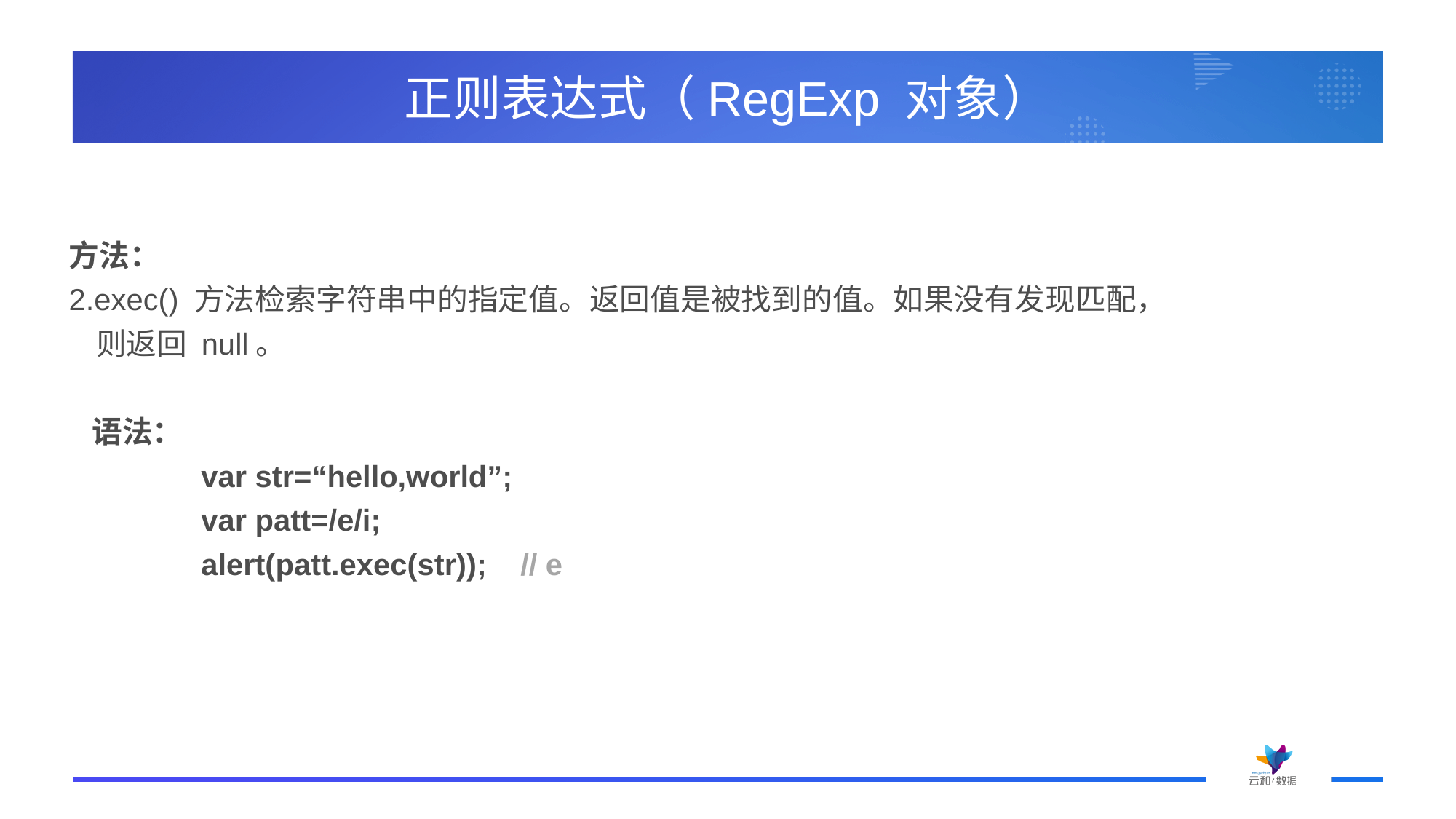

# 正则表达式（RegExp 对象）

方法：
2.exec() 方法检索字符串中的指定值。返回值是被找到的值。如果没有发现匹配，
   则返回 null。

	语法：
		var str=“hello,world”;
		var patt=/e/i;
		alert(patt.exec(str));    // e